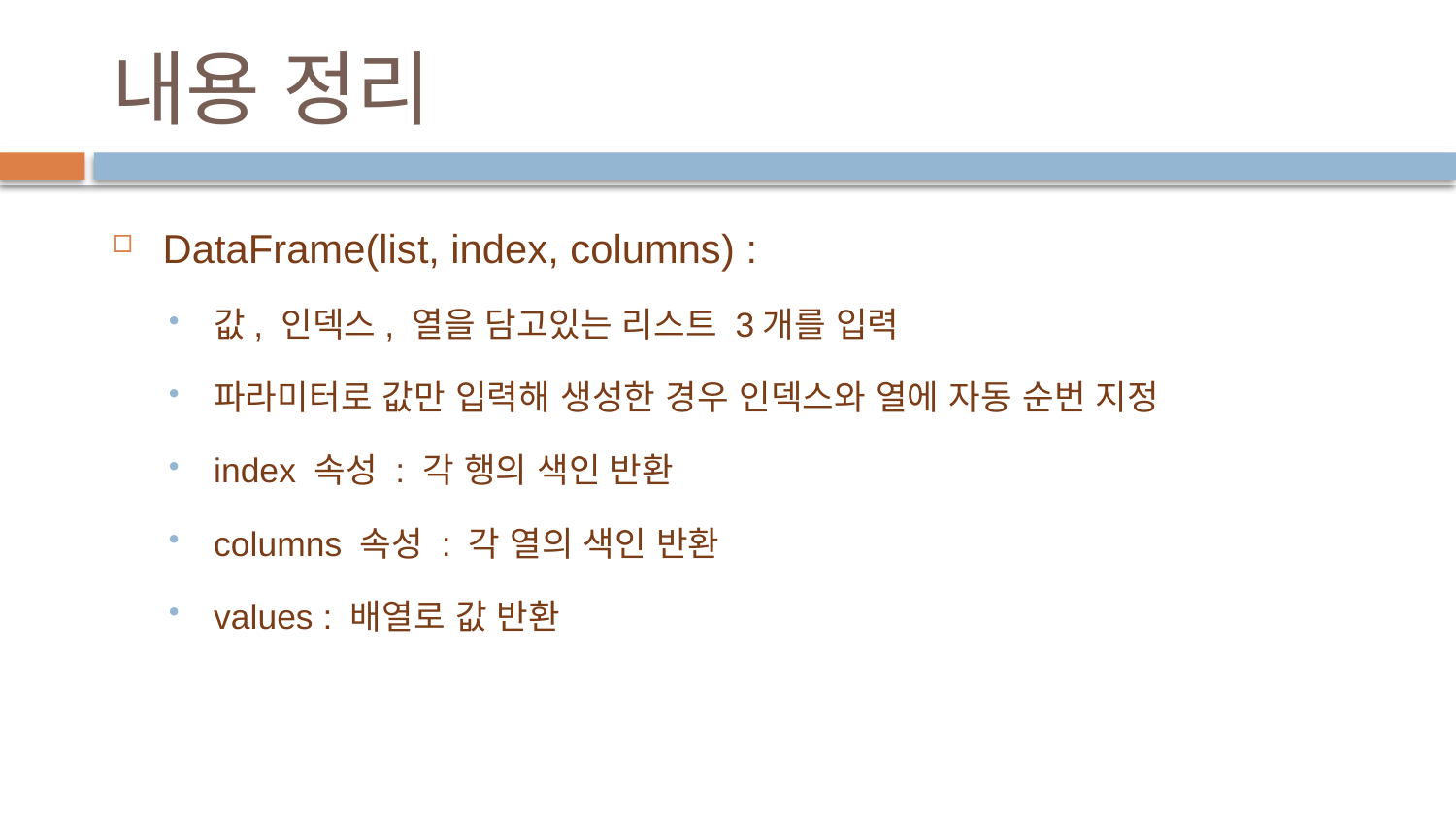

# 내용 정리
DataFrame(list, index, columns) :
값, 인덱스, 열을 담고있는 리스트 3개를 입력
파라미터로 값만 입력해 생성한 경우 인덱스와 열에 자동 순번 지정
index 속성 : 각 행의 색인 반환
columns 속성 : 각 열의 색인 반환
values : 배열로 값 반환